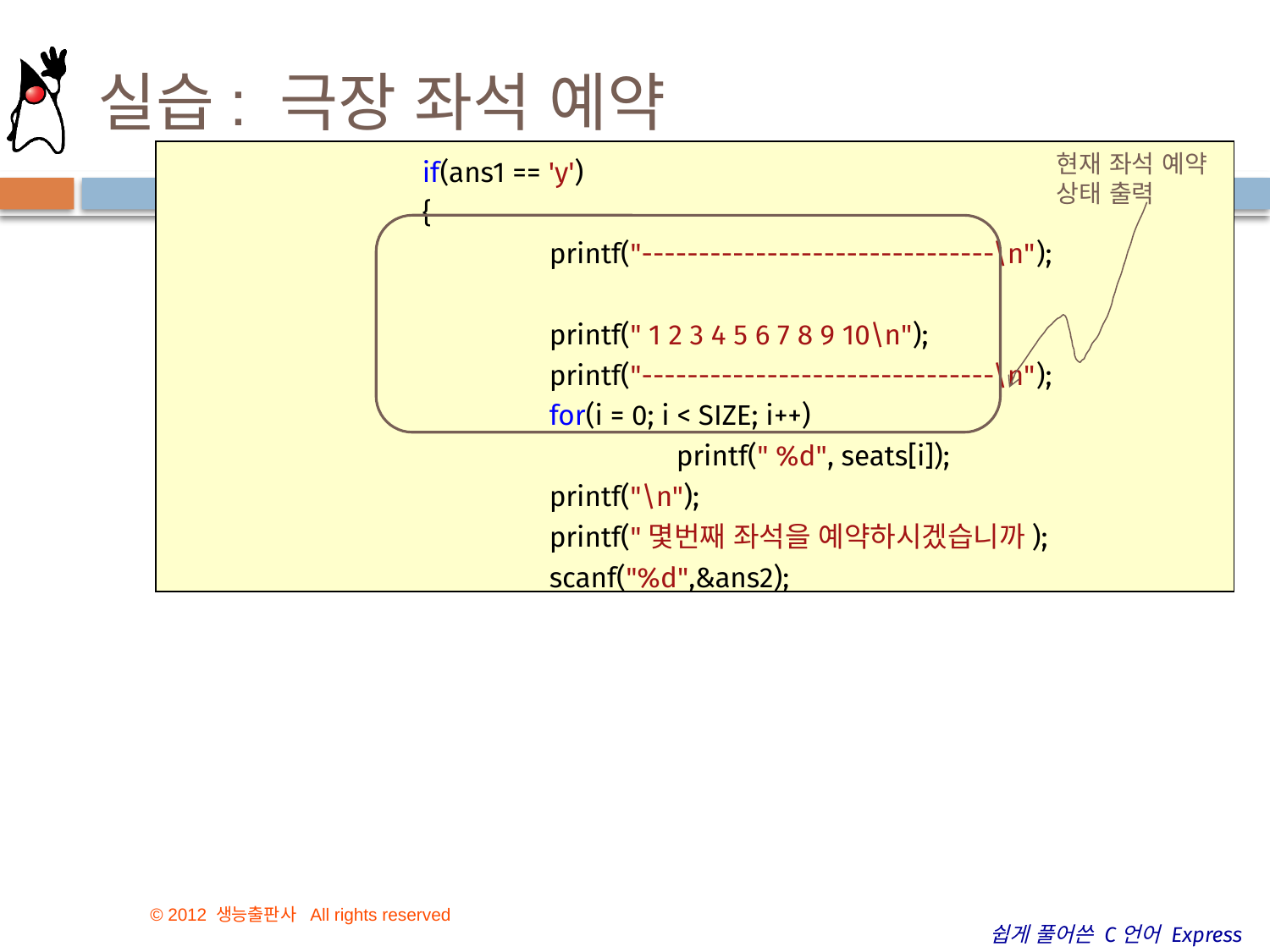

# 실습: 극장 좌석 예약
		if(ans1 == 'y')
		{
			printf("-------------------------------\n");
			printf(" 1 2 3 4 5 6 7 8 9 10\n");
			printf("-------------------------------\n");
			for(i = 0; i < SIZE; i++)
				printf(" %d", seats[i]);
			printf("\n");
			printf("몇번째 좌석을 예약하시겠습니까);
			scanf("%d",&ans2);
현재 좌석 예약 상태 출력